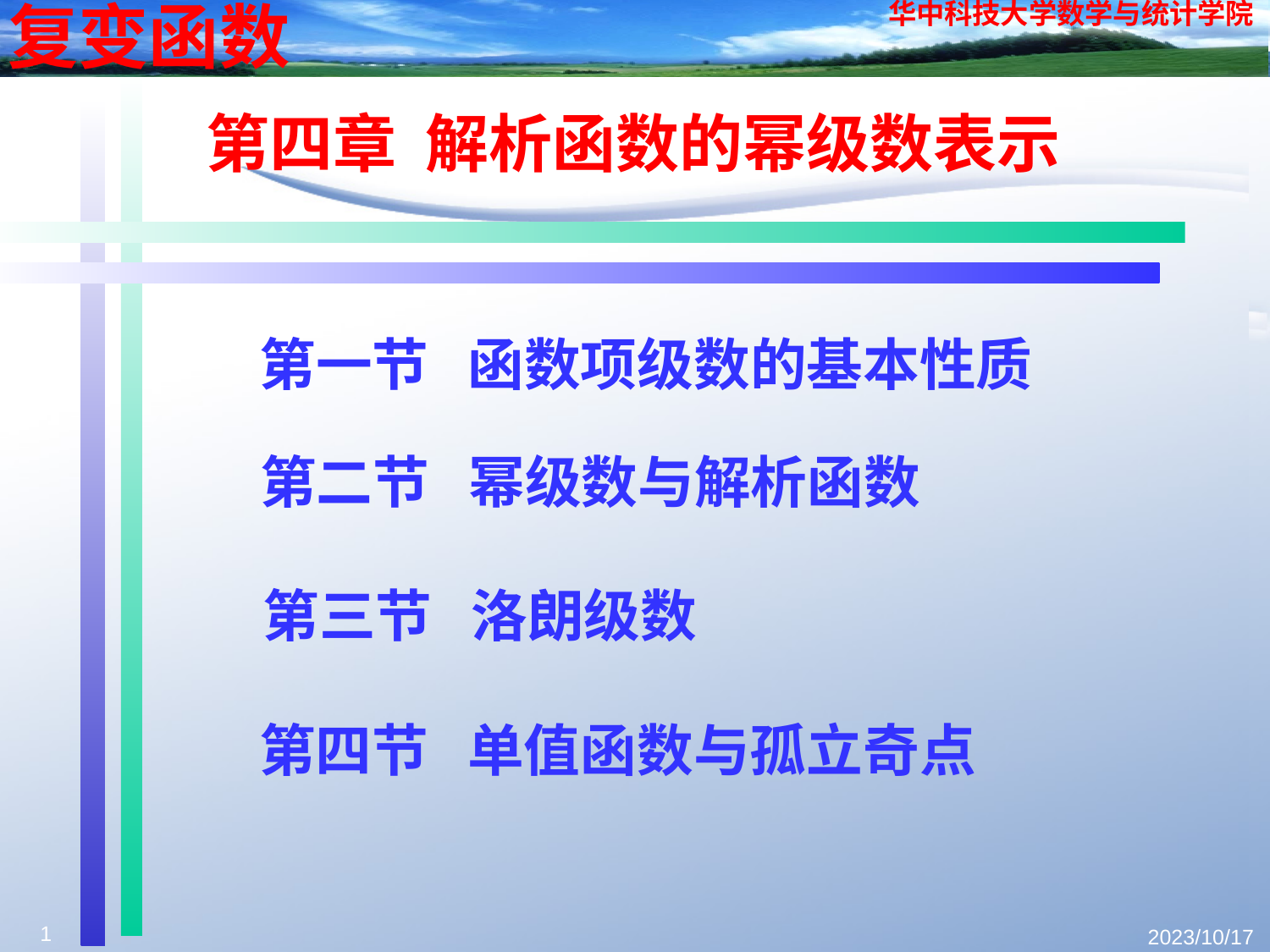

第四章  解析函数的幂级数表示
第一节   函数项级数的基本性质
第二节   幂级数与解析函数
第三节   洛朗级数
第四节   单值函数与孤立奇点
1
2023/10/17